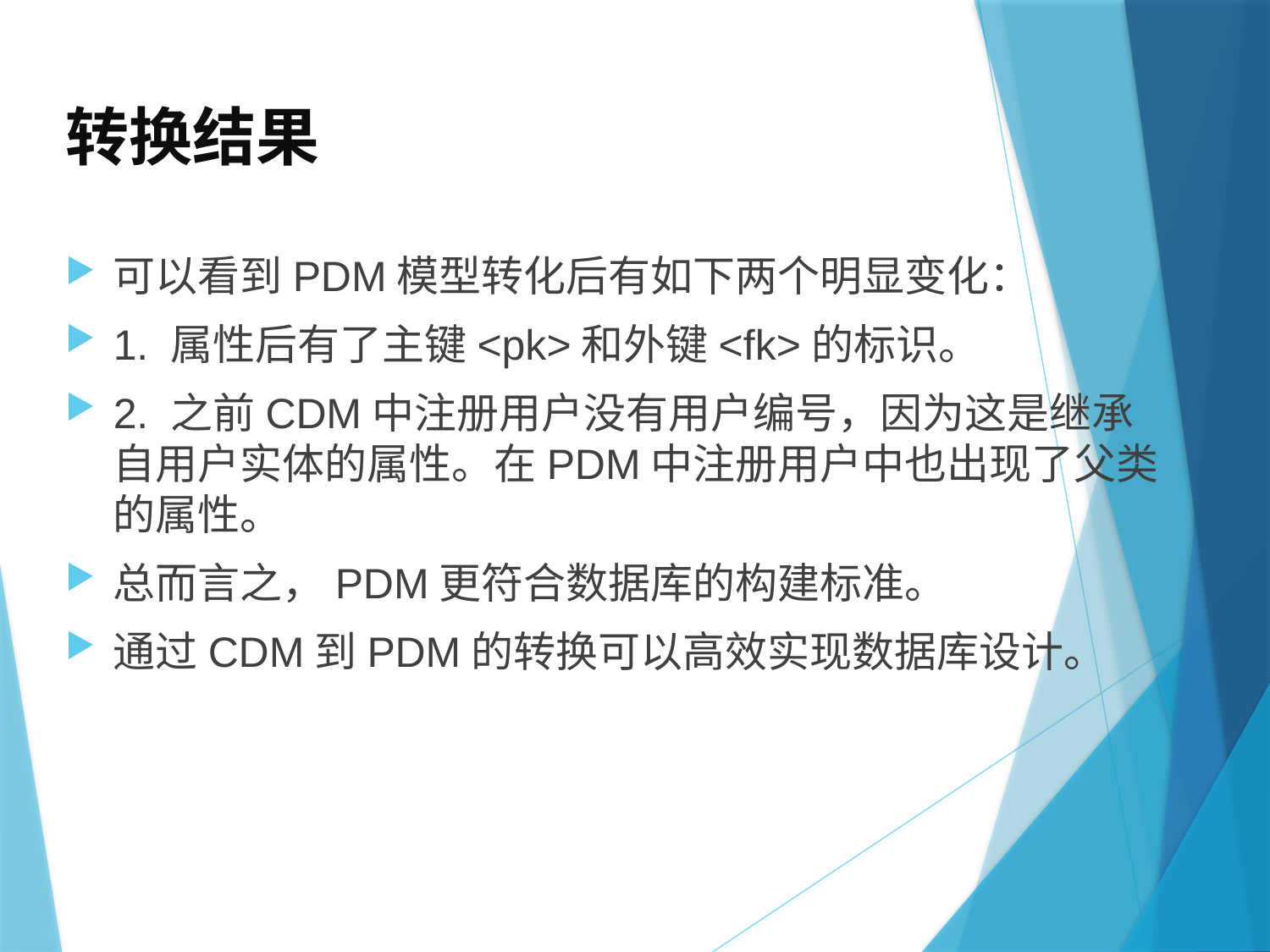

# 转换结果
可以看到PDM模型转化后有如下两个明显变化：
1. 属性后有了主键<pk>和外键<fk>的标识。
2. 之前CDM中注册用户没有用户编号，因为这是继承自用户实体的属性。在PDM中注册用户中也出现了父类的属性。
总而言之，PDM更符合数据库的构建标准。
通过CDM到PDM的转换可以高效实现数据库设计。